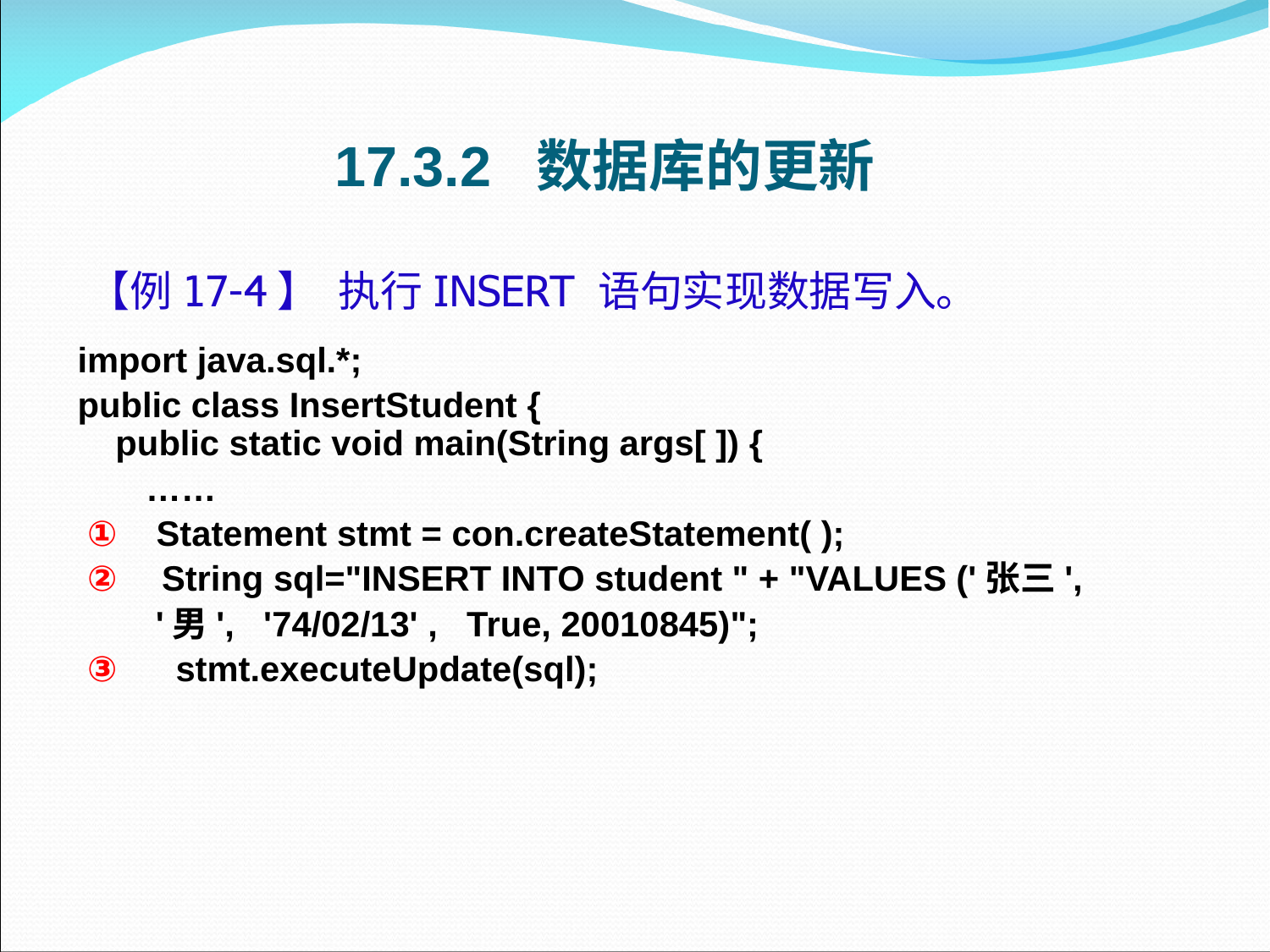

# 17.3.2  数据库的更新
【例17-4】  执行INSERT 语句实现数据写入。
import java.sql.*;
public class InsertStudent {
public static void main(String args[ ]) {
       ……
 ①    Statement stmt = con.createStatement( );
 ②    String sql="INSERT INTO student " + "VALUES ('张三',
        '男',   '74/02/13' ,   True, 20010845)";
 ③      stmt.executeUpdate(sql);